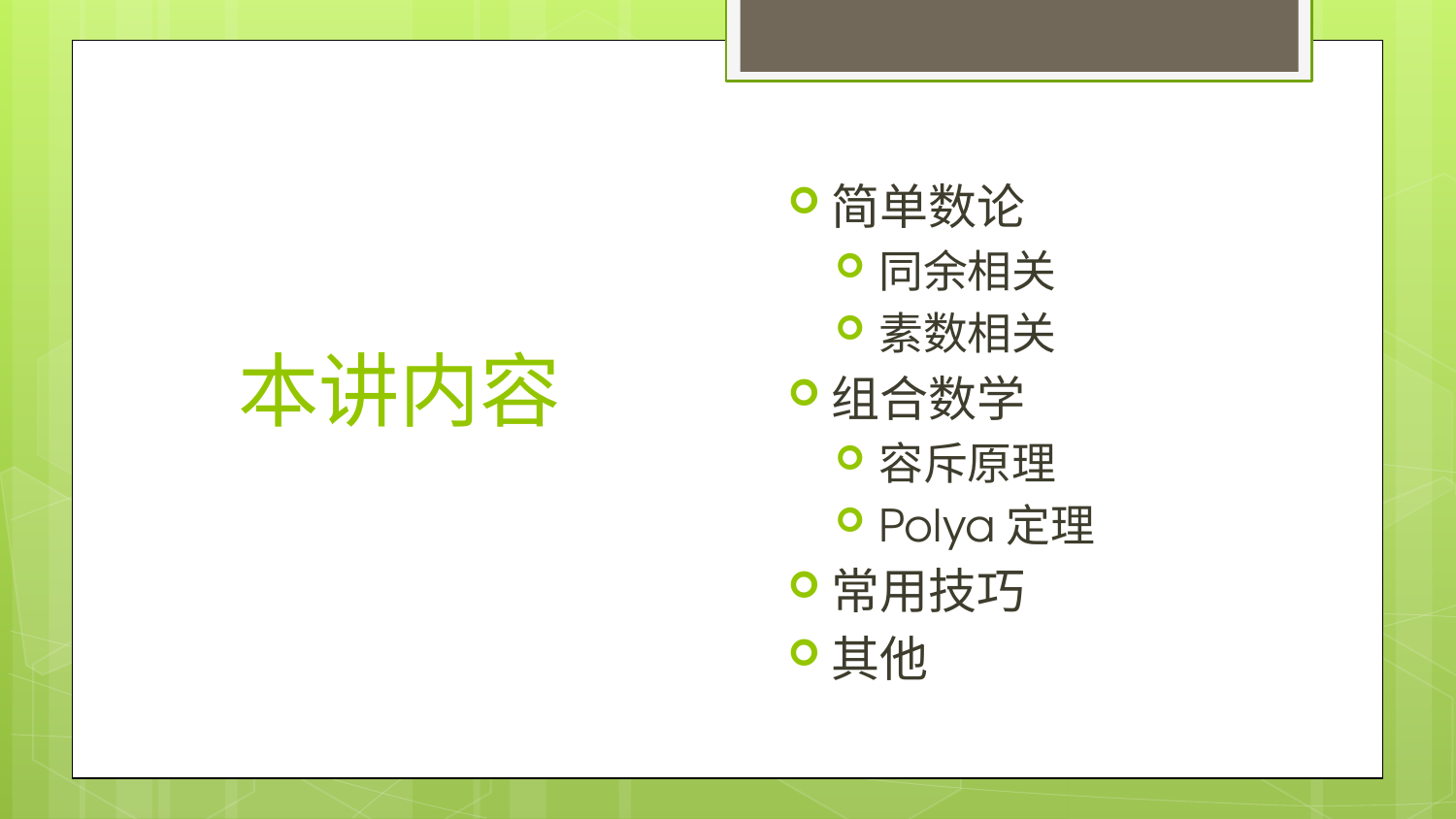

简单数论
同余相关
素数相关
组合数学
容斥原理
Polya定理
常用技巧
其他
# 本讲内容